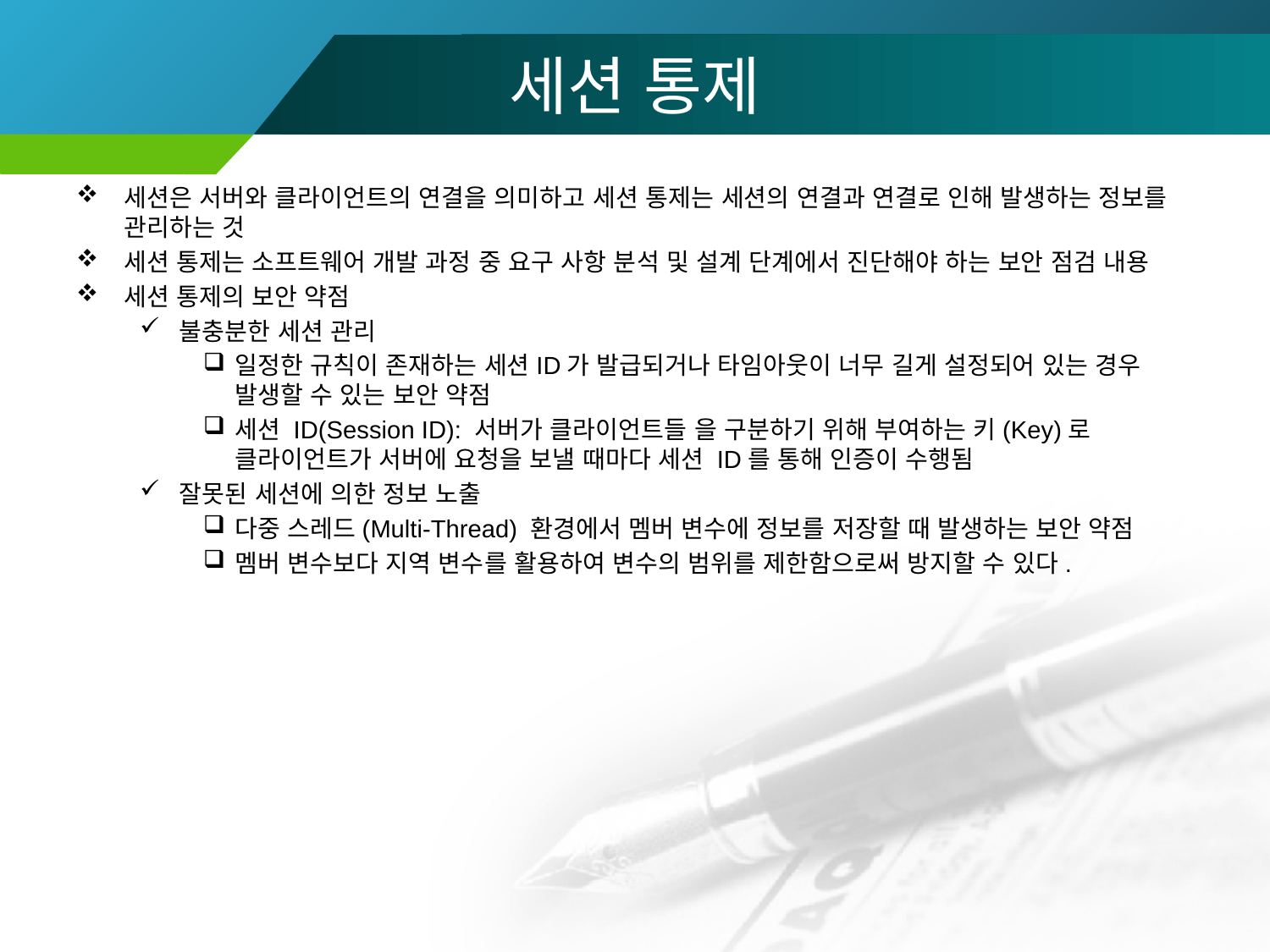

# 세션 통제
세션은 서버와 클라이언트의 연결을 의미하고 세션 통제는 세션의 연결과 연결로 인해 발생하는 정보를 관리하는 것
세션 통제는 소프트웨어 개발 과정 중 요구 사항 분석 및 설계 단계에서 진단해야 하는 보안 점검 내용
세션 통제의 보안 약점
불충분한 세션 관리
일정한 규칙이 존재하는 세션ID가 발급되거나 타임아웃이 너무 길게 설정되어 있는 경우 발생할 수 있는 보안 약점
세션 ID(Session ID): 서버가 클라이언트들 을 구분하기 위해 부여하는 키(Key)로 클라이언트가 서버에 요청을 보낼 때마다 세션 ID를 통해 인증이 수행됨
잘못된 세션에 의한 정보 노출
다중 스레드(Multi-Thread) 환경에서 멤버 변수에 정보를 저장할 때 발생하는 보안 약점
멤버 변수보다 지역 변수를 활용하여 변수의 범위를 제한함으로써 방지할 수 있다.